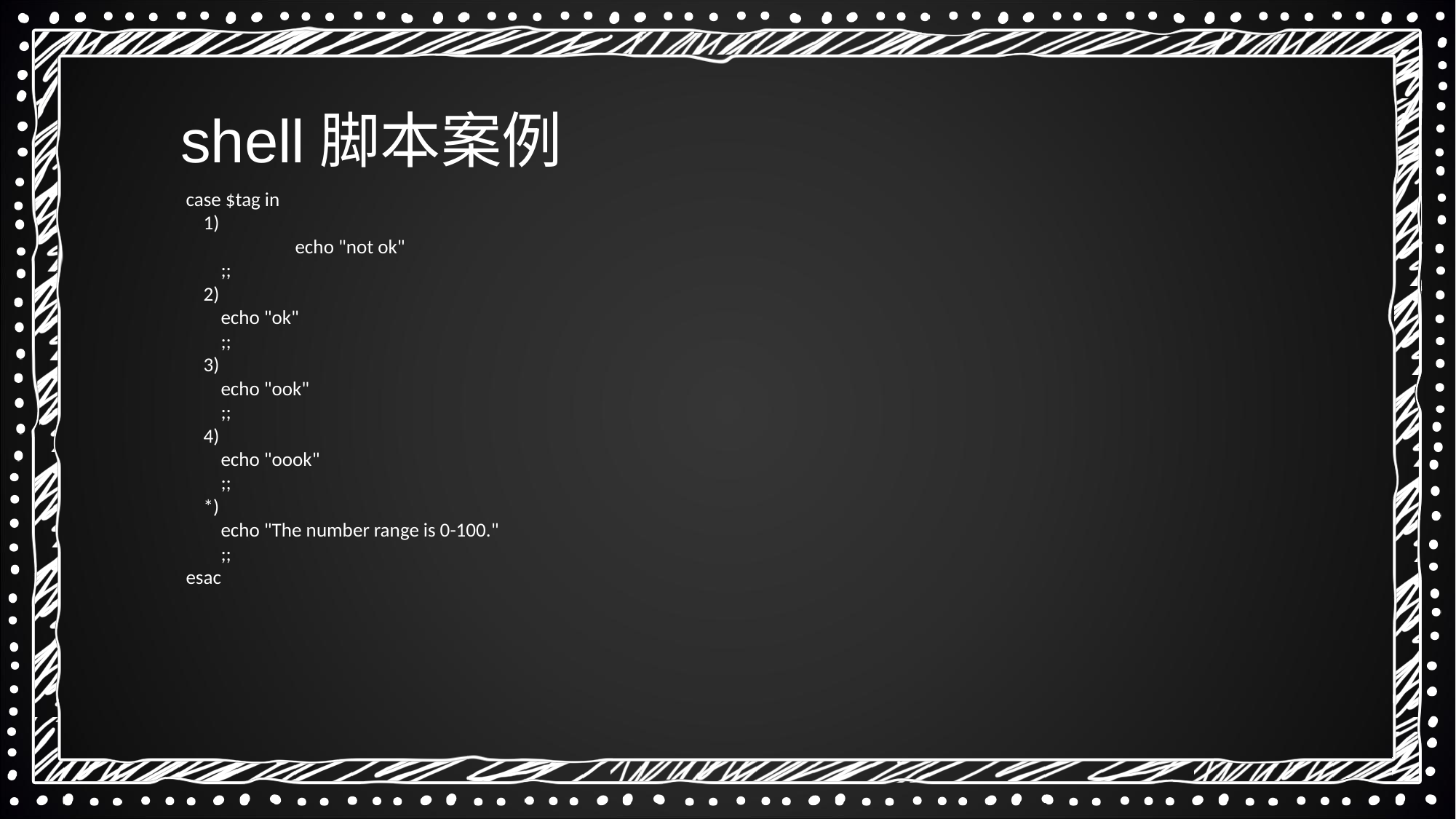

shell脚本案例
case $tag in
    1)
	echo "not ok"
        ;;
    2)
        echo "ok"
        ;;
    3)
        echo "ook"
        ;;
    4)
        echo "oook"
        ;;
    *)
        echo "The number range is 0-100."
        ;;
esac